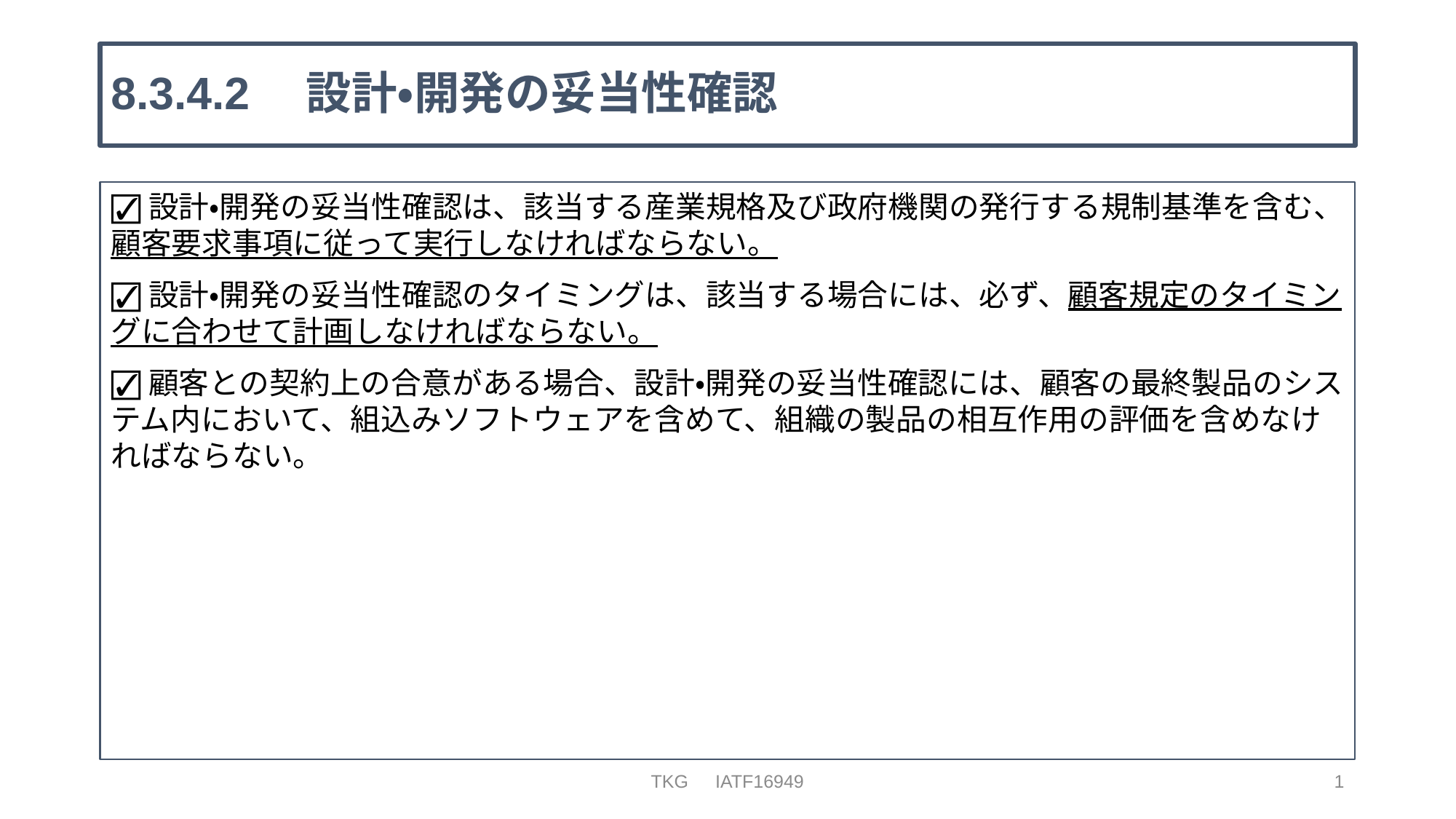

# 8.3.4.2　設計・開発の妥当性確認
☑設計・開発の妥当性確認は、該当する産業規格及び政府機関の発行する規制基準を含む、顧客要求事項に従って実行しなければならない。
☑設計・開発の妥当性確認のタイミングは、該当する場合には、必ず、顧客規定のタイミングに合わせて計画しなければならない。
☑顧客との契約上の合意がある場合、設計・開発の妥当性確認には、顧客の最終製品のシステム内において、組込みソフトウェアを含めて、組織の製品の相互作用の評価を含めなければならない。
TKG　IATF16949
1